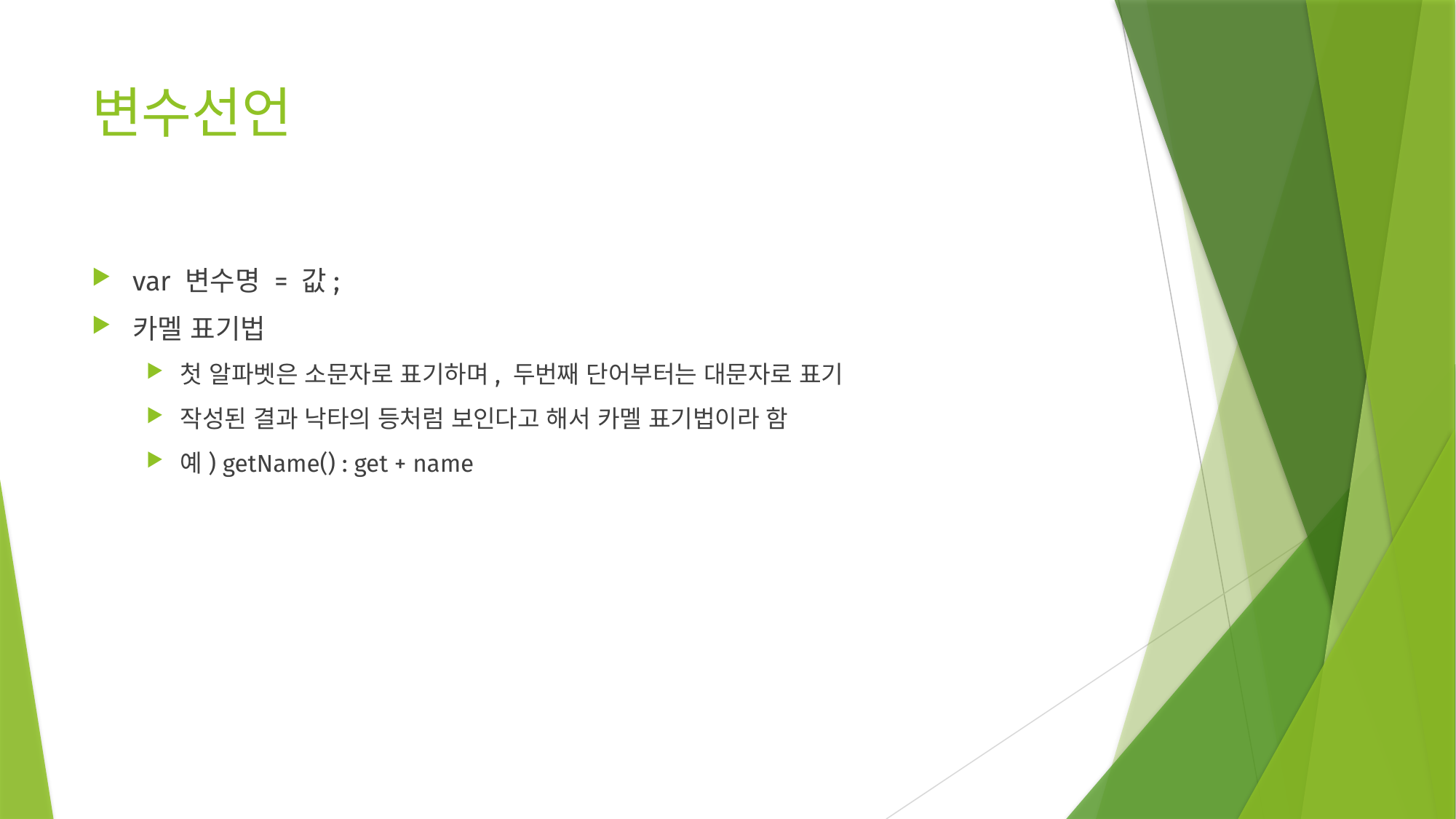

# 변수선언
var 변수명 = 값;
카멜 표기법
첫 알파벳은 소문자로 표기하며, 두번째 단어부터는 대문자로 표기
작성된 결과 낙타의 등처럼 보인다고 해서 카멜 표기법이라 함
예) getName() : get + name